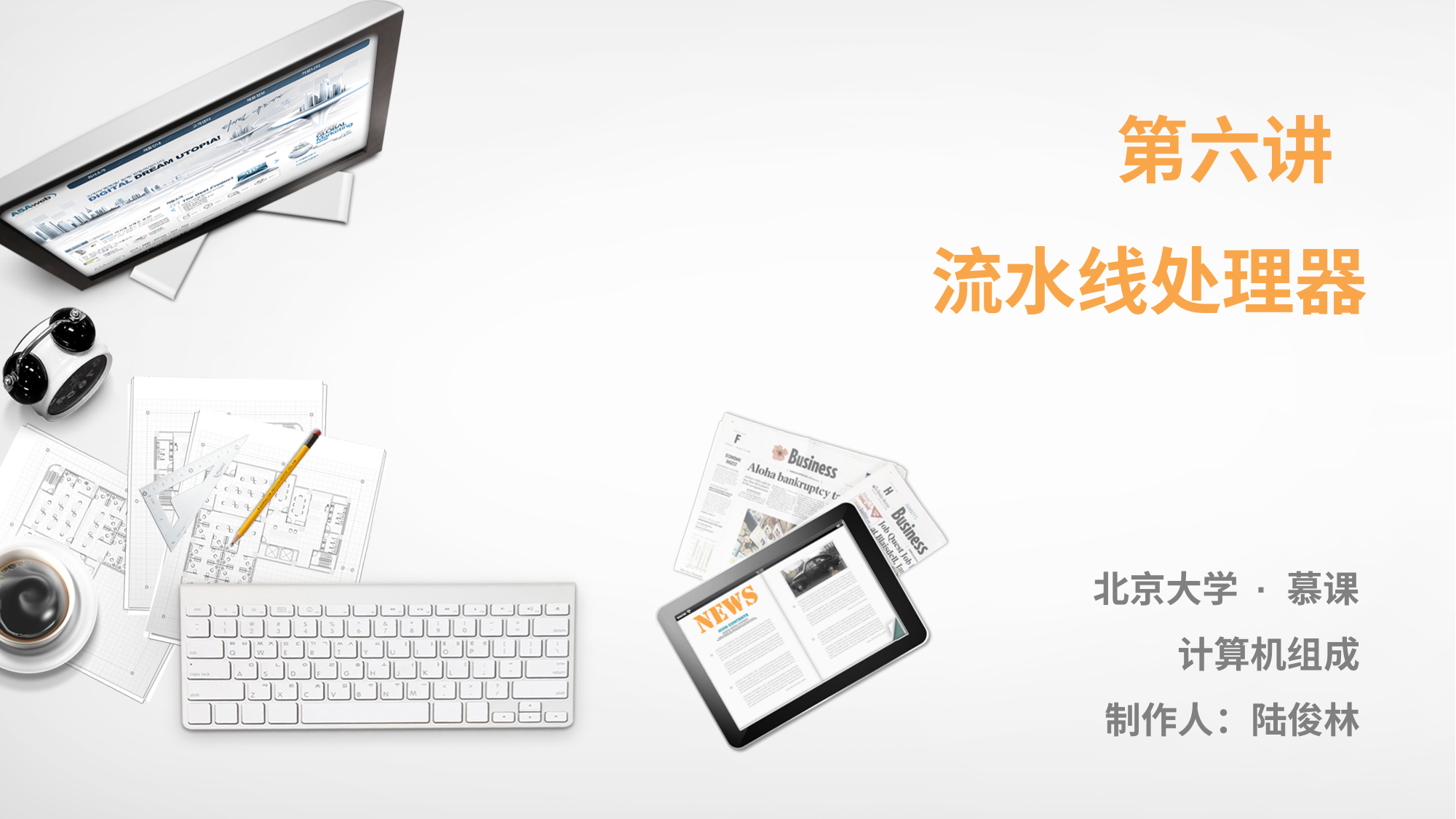

第六讲
流水线处理器
北京大学 · 慕课
计算机组成
制作人：陆俊林